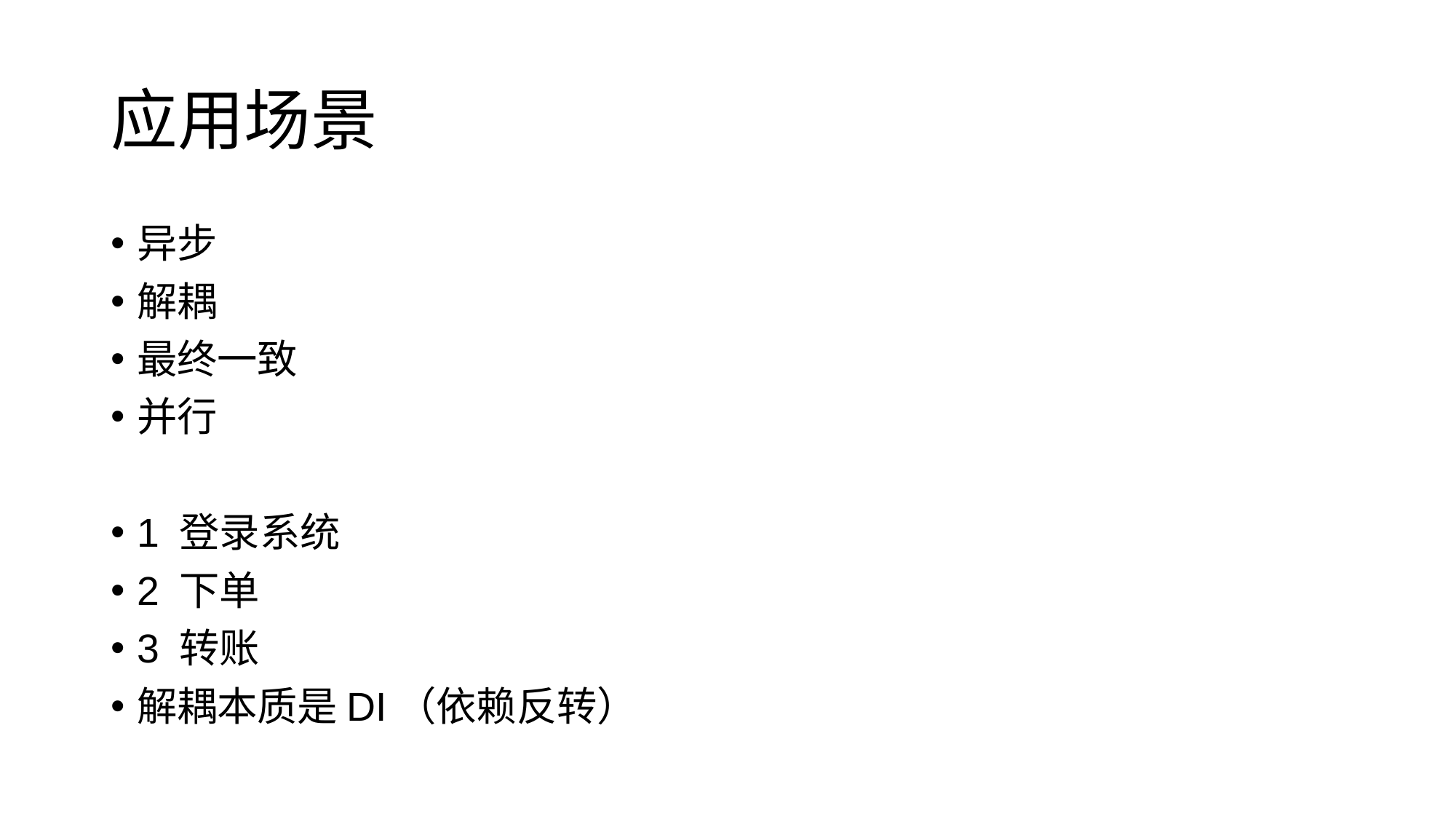

# 应用场景
异步
解耦
最终一致
并行

1 登录系统
2 下单
3 转账
解耦本质是DI（依赖反转）